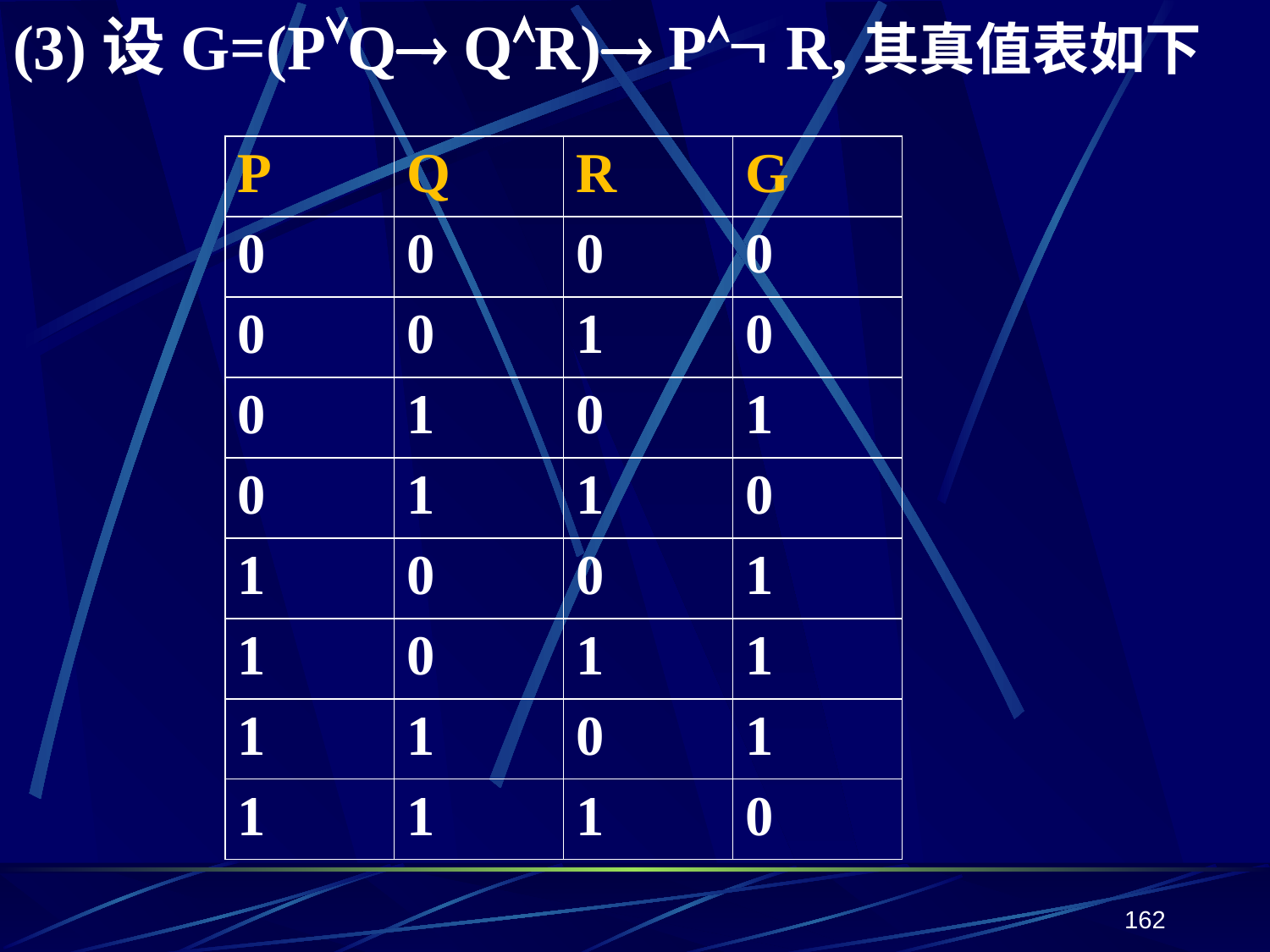

(3)设G=(P∨Q→ Q∧R)→ P∧¬ R,其真值表如下

| P | Q | R | G |
| --- | --- | --- | --- |
| 0 | 0 | 0 | 0 |
| 0 | 0 | 1 | 0 |
| 0 | 1 | 0 | 1 |
| 0 | 1 | 1 | 0 |
| 1 | 0 | 0 | 1 |
| 1 | 0 | 1 | 1 |
| 1 | 1 | 0 | 1 |
| 1 | 1 | 1 | 0 |

162